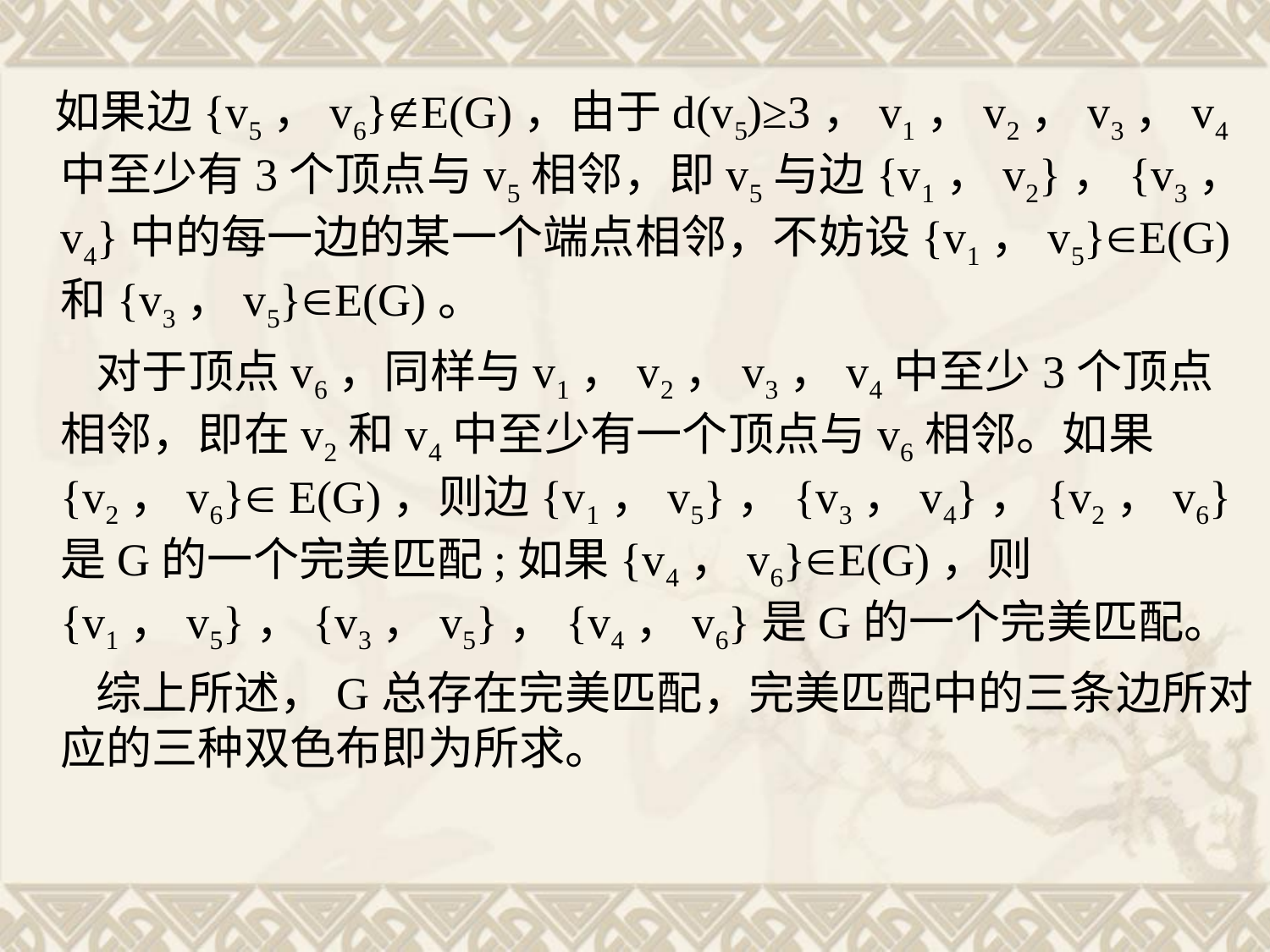

如果边{v5，v6}∉E(G)，由于d(v5)≥3，v1，v2，v3，v4中至少有3个顶点与v5相邻，即v5与边{v1，v2}，{v3，v4}中的每一边的某一个端点相邻，不妨设{v1，v5}∈E(G)和{v3，v5}∈E(G)。
       对于顶点v6，同样与v1，v2，v3，v4中至少3个顶点相邻，即在v2和v4中至少有一个顶点与v6相邻。如果{v2，v6}∈ E(G)，则边{v1，v5}，{v3，v4}，{v2，v6}是G的一个完美匹配;如果{v4，v6}∈E(G)，则{v1，v5}，{v3，v5}，{v4，v6}是G的一个完美匹配。
       综上所述，G总存在完美匹配，完美匹配中的三条边所对应的三种双色布即为所求。